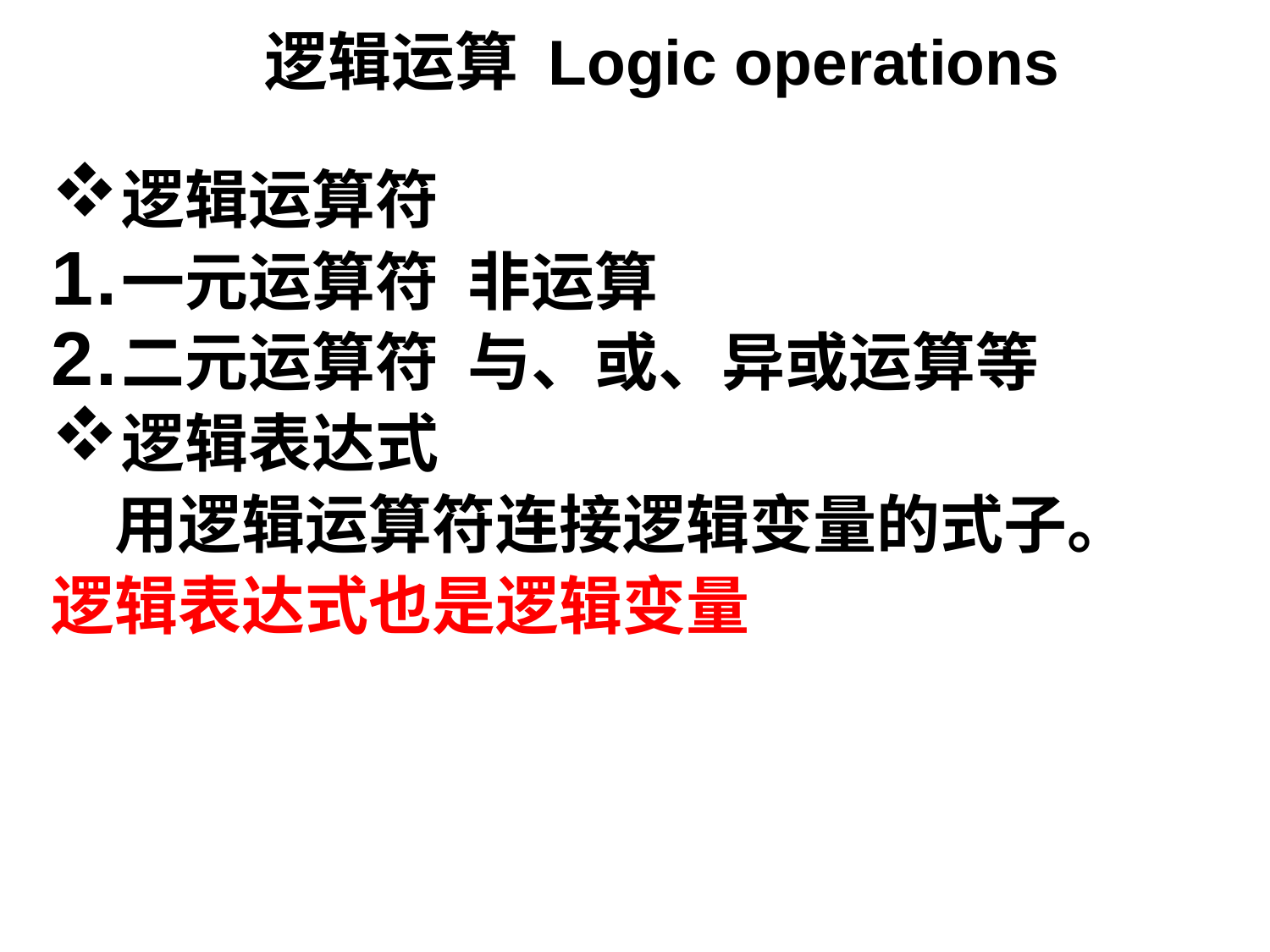

逻辑运算 Logic operations

逻辑运算符
一元运算符  非运算
二元运算符  与、或、异或运算等
逻辑表达式
	用逻辑运算符连接逻辑变量的式子。
逻辑表达式也是逻辑变量